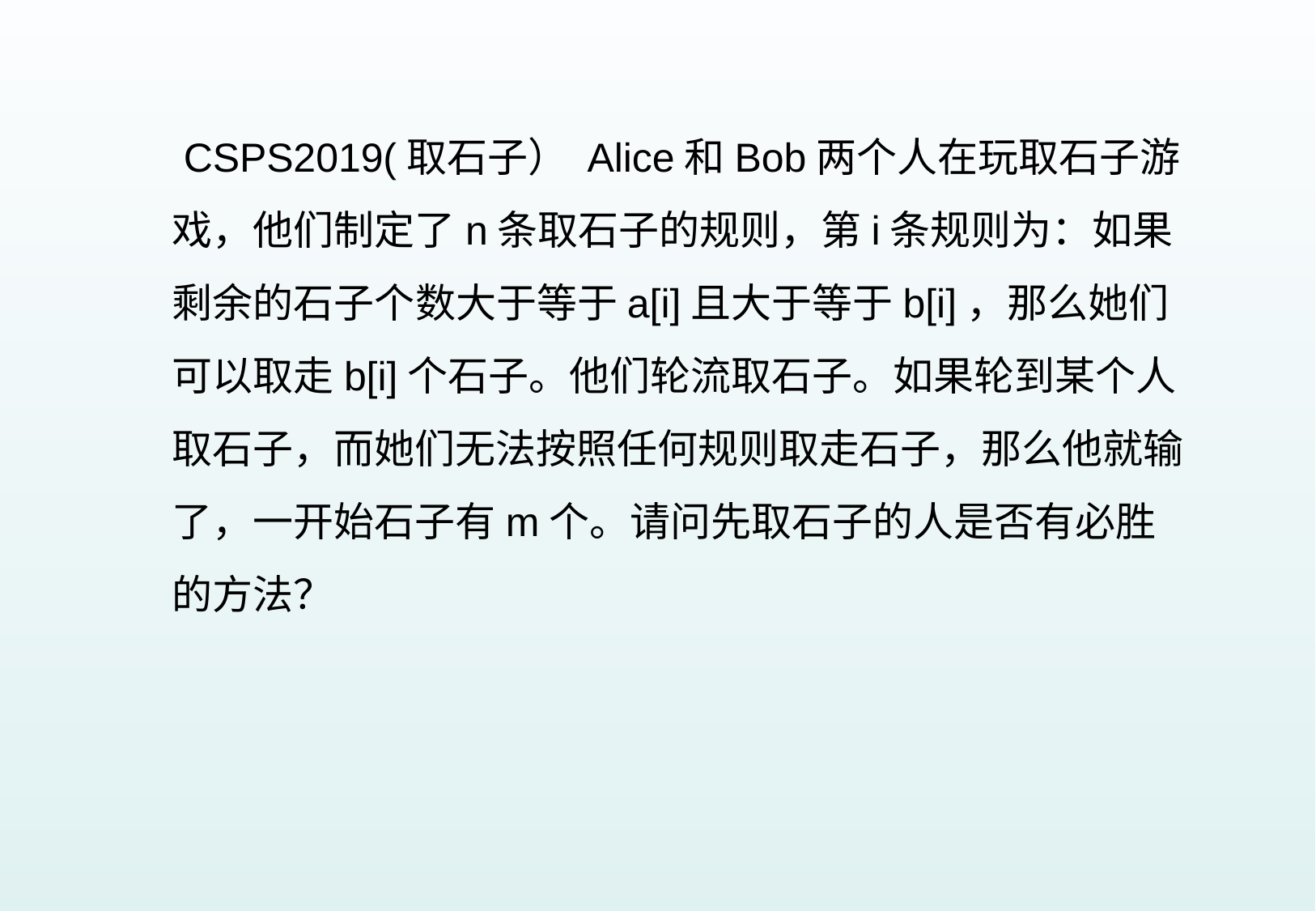

CSPS2019(取石子） Alice和Bob两个人在玩取石子游戏，他们制定了n条取石子的规则，第i条规则为：如果剩余的石子个数大于等于a[i]且大于等于b[i]，那么她们可以取走b[i]个石子。他们轮流取石子。如果轮到某个人取石子，而她们无法按照任何规则取走石子，那么他就输了，一开始石子有m个。请问先取石子的人是否有必胜的方法？